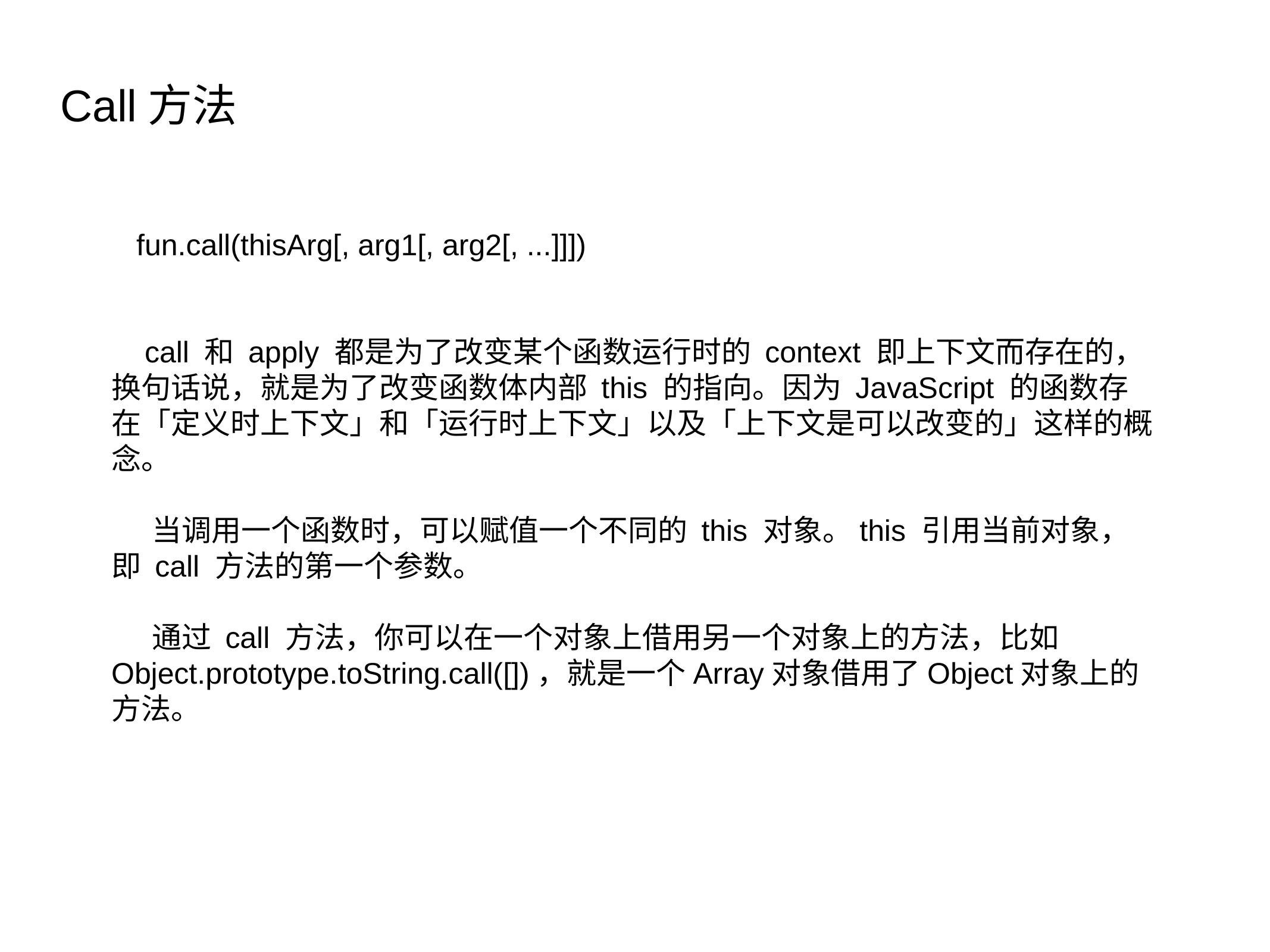

Call方法
   fun.call(thisArg[, arg1[, arg2[, ...]]])

    call 和 apply 都是为了改变某个函数运行时的 context 即上下文而存在的，换句话说，就是为了改变函数体内部 this 的指向。因为 JavaScript 的函数存在「定义时上下文」和「运行时上下文」以及「上下文是可以改变的」这样的概念。

     当调用一个函数时，可以赋值一个不同的 this 对象。this 引用当前对象，即 call 方法的第一个参数。

     通过 call 方法，你可以在一个对象上借用另一个对象上的方法，比如Object.prototype.toString.call([])，就是一个Array对象借用了Object对象上的方法。